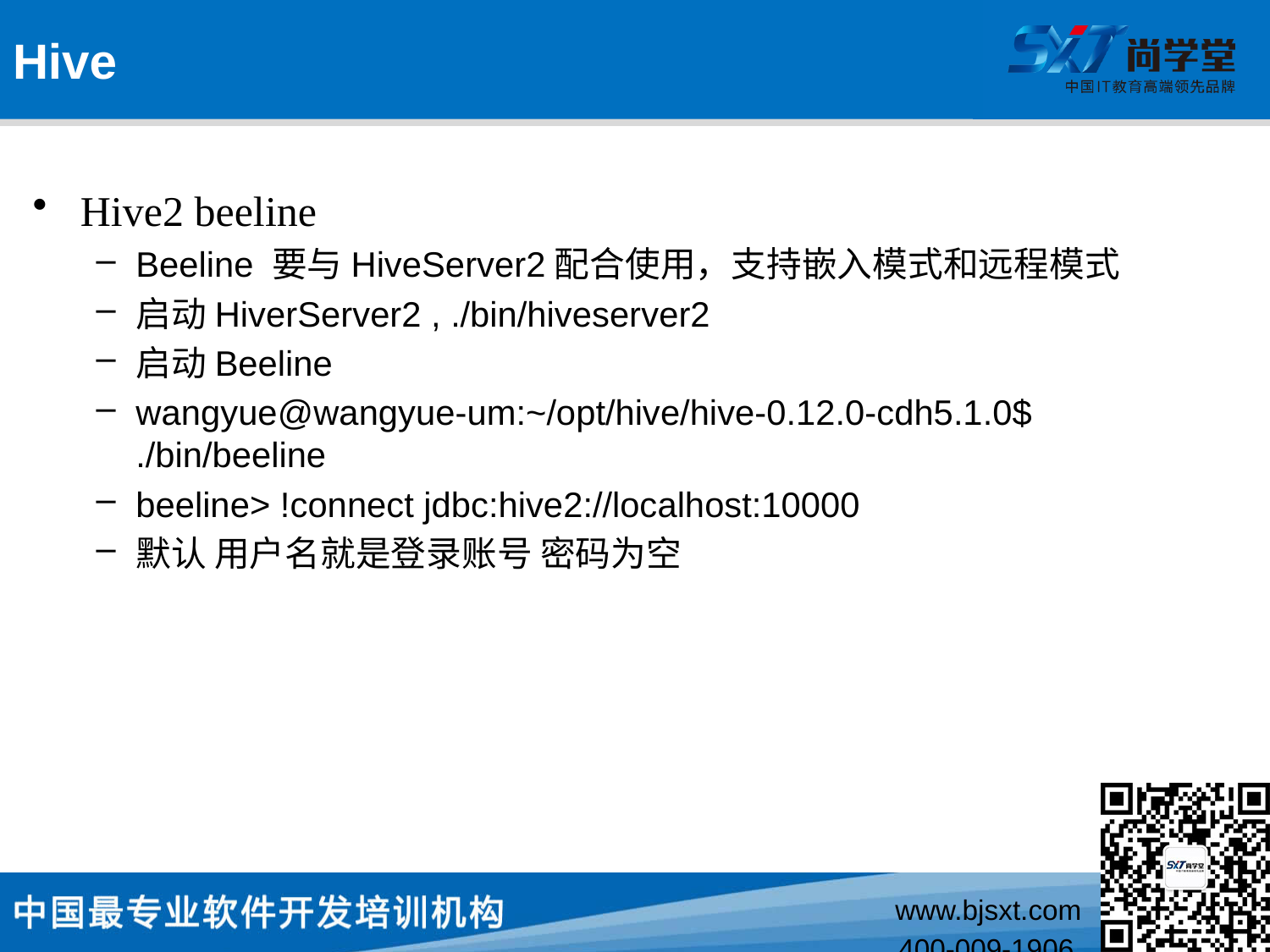

# Hive
Hive2 beeline
Beeline 要与HiveServer2配合使用，支持嵌入模式和远程模式
启动HiverServer2 , ./bin/hiveserver2
启动Beeline
wangyue@wangyue-um:~/opt/hive/hive-0.12.0-cdh5.1.0$ ./bin/beeline
beeline> !connect jdbc:hive2://localhost:10000
默认 用户名就是登录账号 密码为空